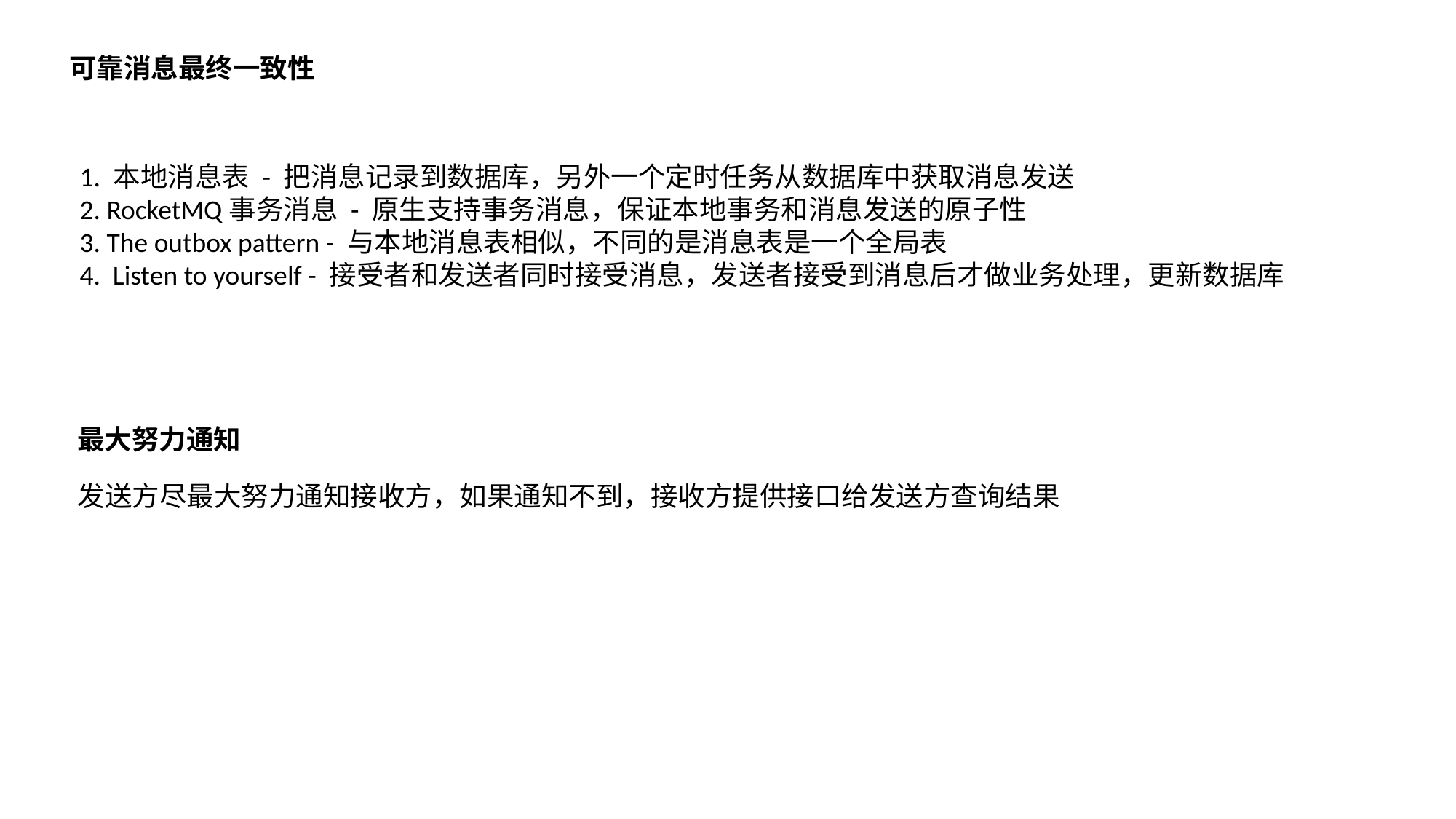

可靠消息最终一致性
1. 本地消息表 - 把消息记录到数据库，另外一个定时任务从数据库中获取消息发送
2. RocketMQ事务消息 - 原生支持事务消息，保证本地事务和消息发送的原子性
3. The outbox pattern - 与本地消息表相似，不同的是消息表是一个全局表
4.  Listen to yourself - 接受者和发送者同时接受消息，发送者接受到消息后才做业务处理，更新数据库
最大努力通知
发送方尽最大努力通知接收方，如果通知不到，接收方提供接口给发送方查询结果